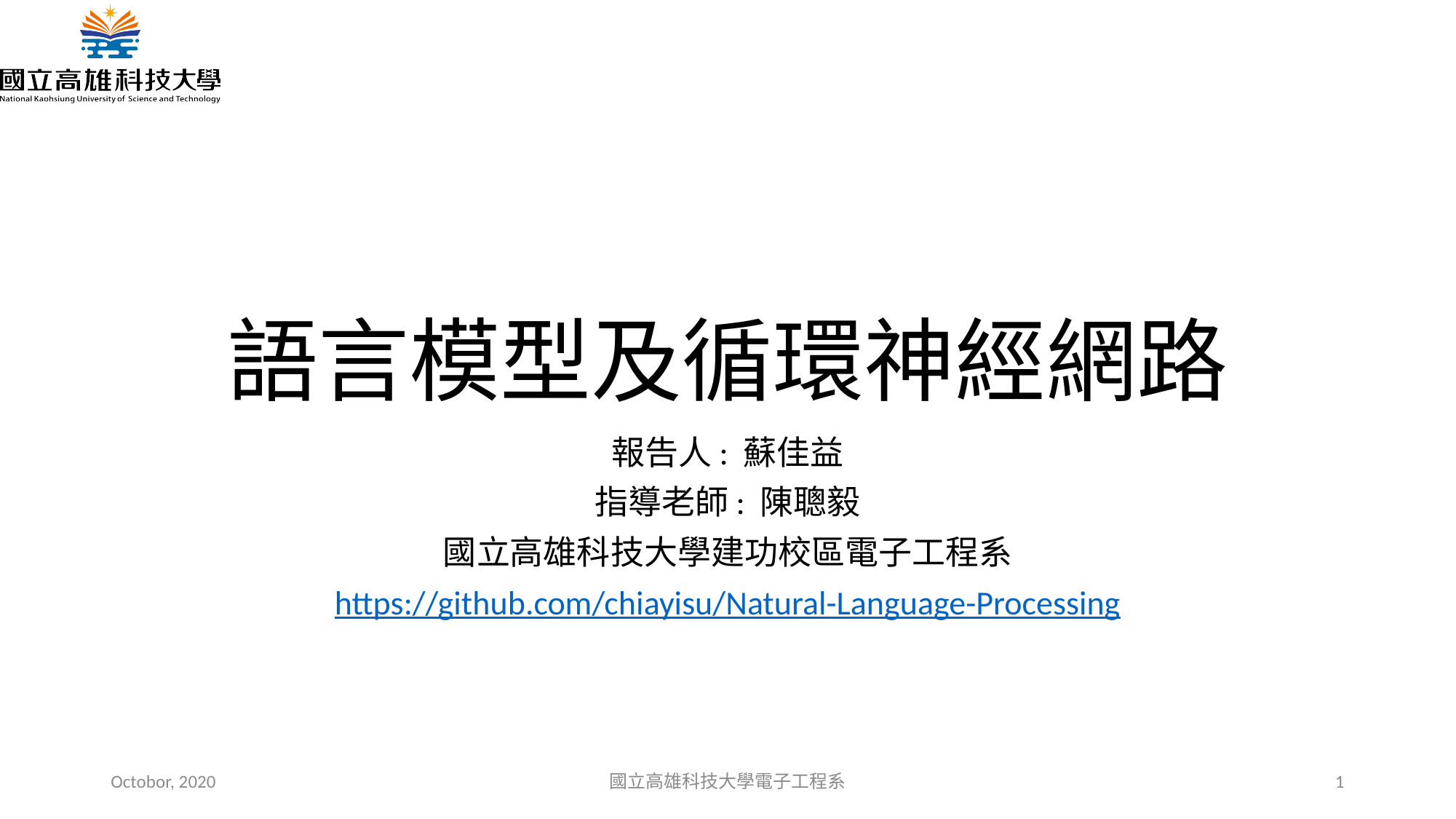

# 語言模型及循環神經網路
報告人: 蘇佳益
指導老師: 陳聰毅
國立高雄科技大學建功校區電子工程系
https://github.com/chiayisu/Natural-Language-Processing
Octobor, 2020
國立高雄科技大學電子工程系
1